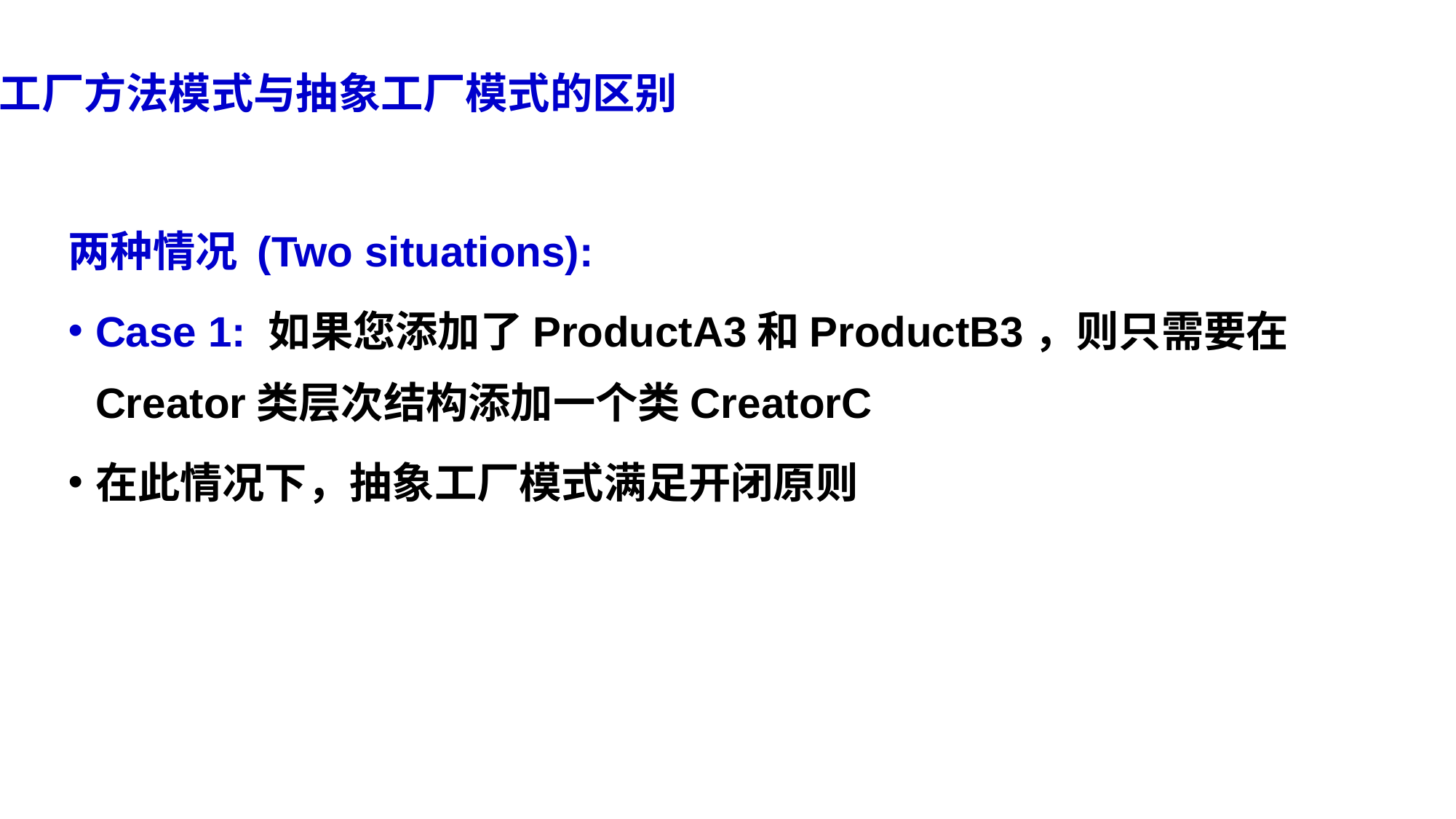

工厂方法模式与抽象工厂模式的区别
两种情况 (Two situations):
Case 1: 如果您添加了ProductA3和ProductB3，则只需要在Creator类层次结构添加一个类CreatorC
在此情况下，抽象工厂模式满足开闭原则